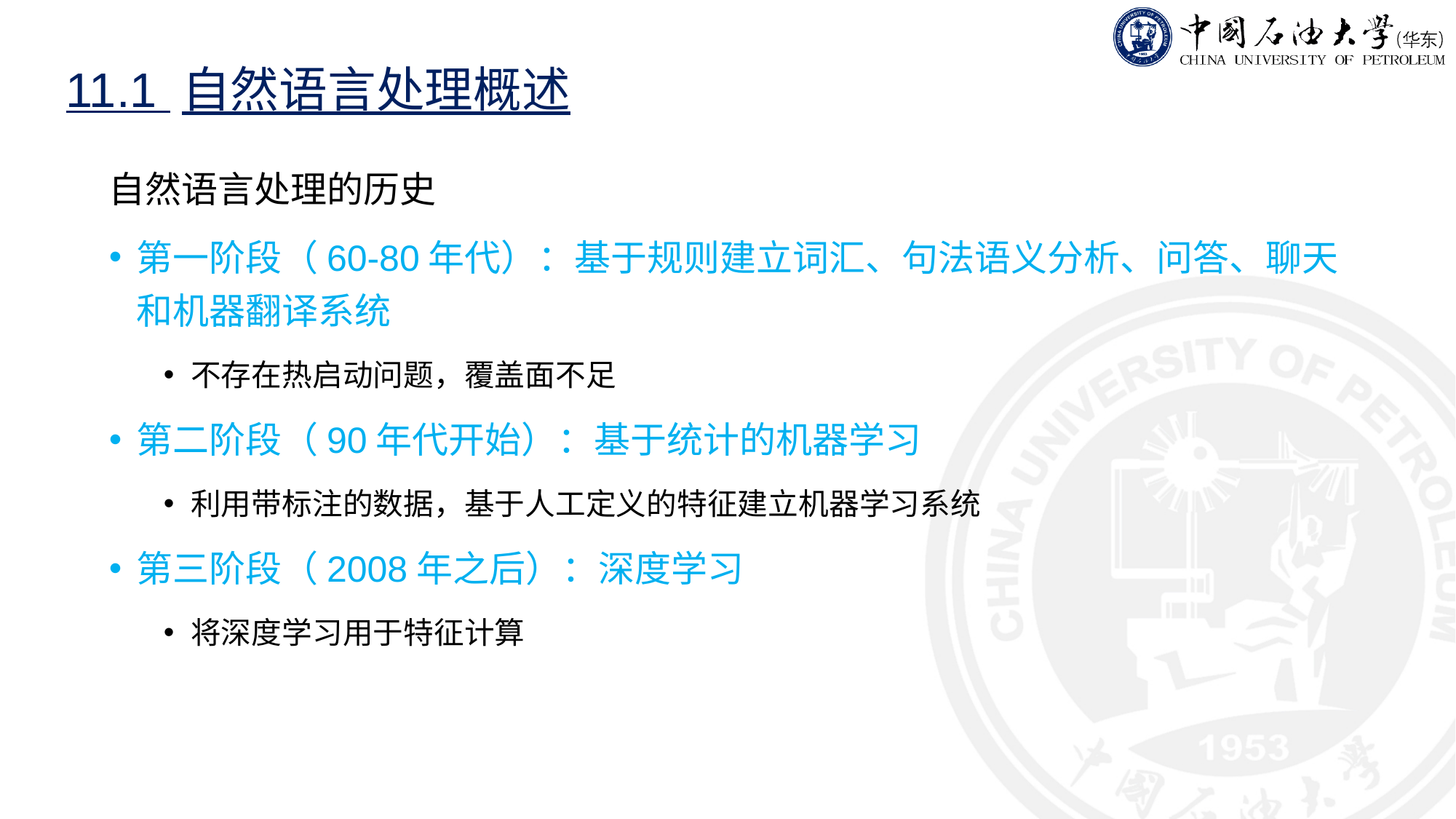

11.1 自然语言处理概述
自然语言处理的历史
第一阶段（60-80年代）：基于规则建立词汇、句法语义分析、问答、聊天和机器翻译系统
不存在热启动问题，覆盖面不足
第二阶段（90年代开始）：基于统计的机器学习
利用带标注的数据，基于人工定义的特征建立机器学习系统
第三阶段（2008年之后）：深度学习
将深度学习用于特征计算